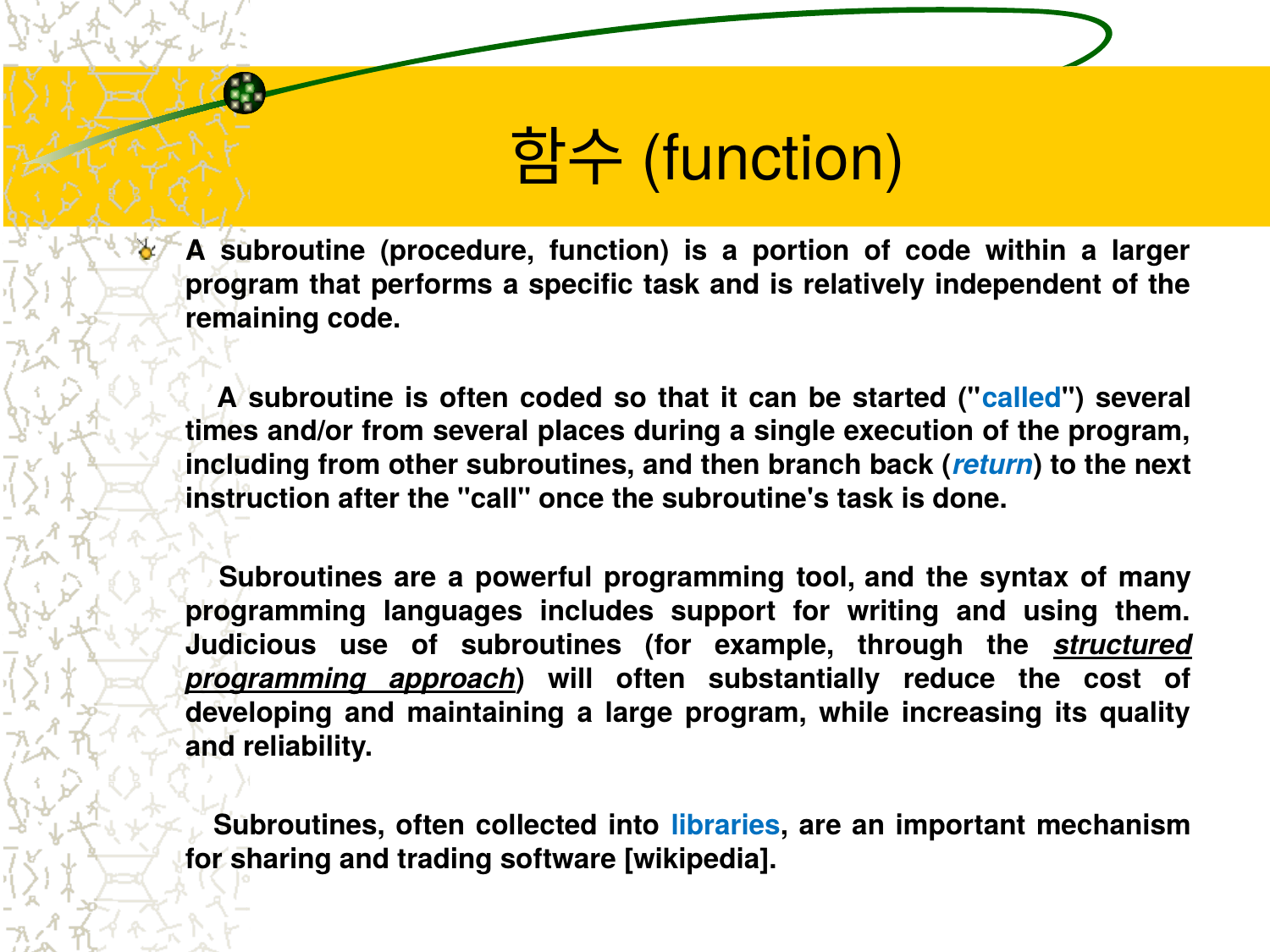

# 함수(function)
A subroutine (procedure, function) is a portion of code within a larger program that performs a specific task and is relatively independent of the remaining code.

       A subroutine is often coded so that it can be started ("called") several times and/or from several places during a single execution of the program, including from other subroutines, and then branch back (return) to the next instruction after the "call" once the subroutine's task is done.

       Subroutines are a powerful programming tool, and the syntax of many programming languages includes support for writing and using them. Judicious use of subroutines (for example, through the structured programming approach) will often substantially reduce the cost of developing and maintaining a large program, while increasing its quality and reliability.

       Subroutines, often collected into libraries, are an important mechanism for sharing and trading software [wikipedia].